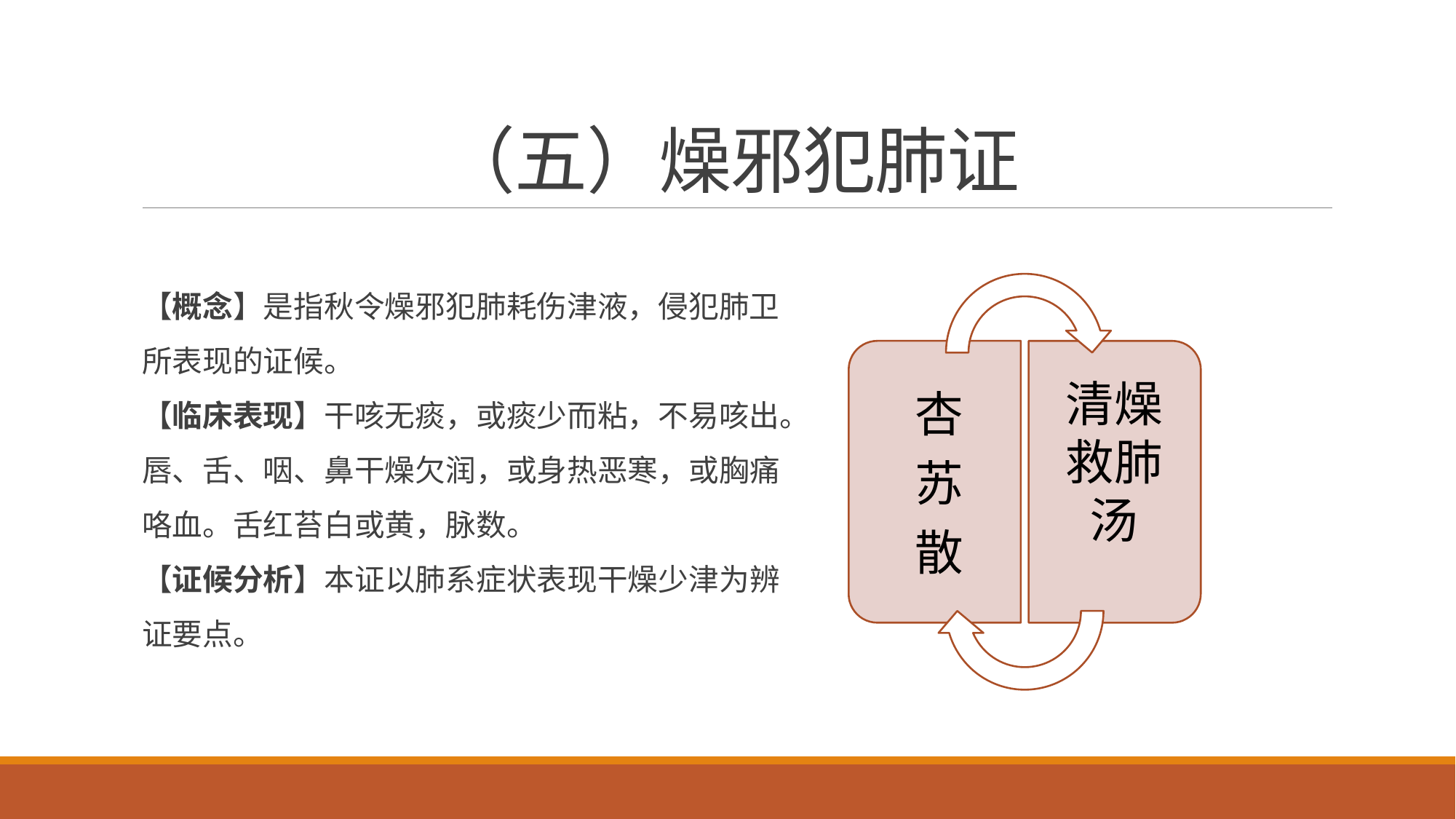

# （五）燥邪犯肺证
【概念】是指秋令燥邪犯肺耗伤津液，侵犯肺卫所表现的证候。
【临床表现】干咳无痰，或痰少而粘，不易咳出。唇、舌、咽、鼻干燥欠润，或身热恶寒，或胸痛咯血。舌红苔白或黄，脉数。
【证候分析】本证以肺系症状表现干燥少津为辨证要点。
杏
苏
散
清燥救肺汤